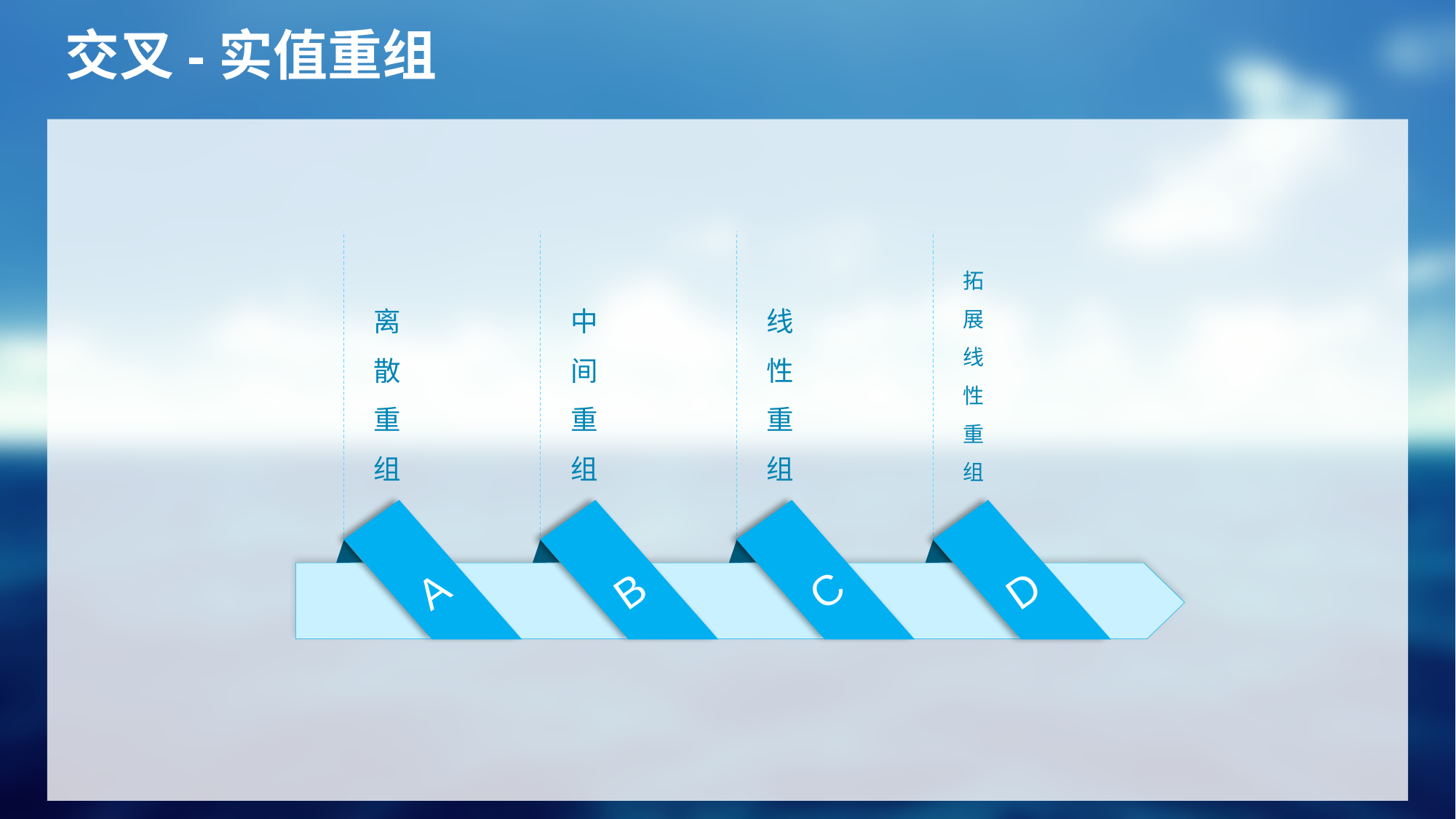

交叉-实值重组
离散重组
A

B

C

D

中间重组
线性重组
拓展线性重组